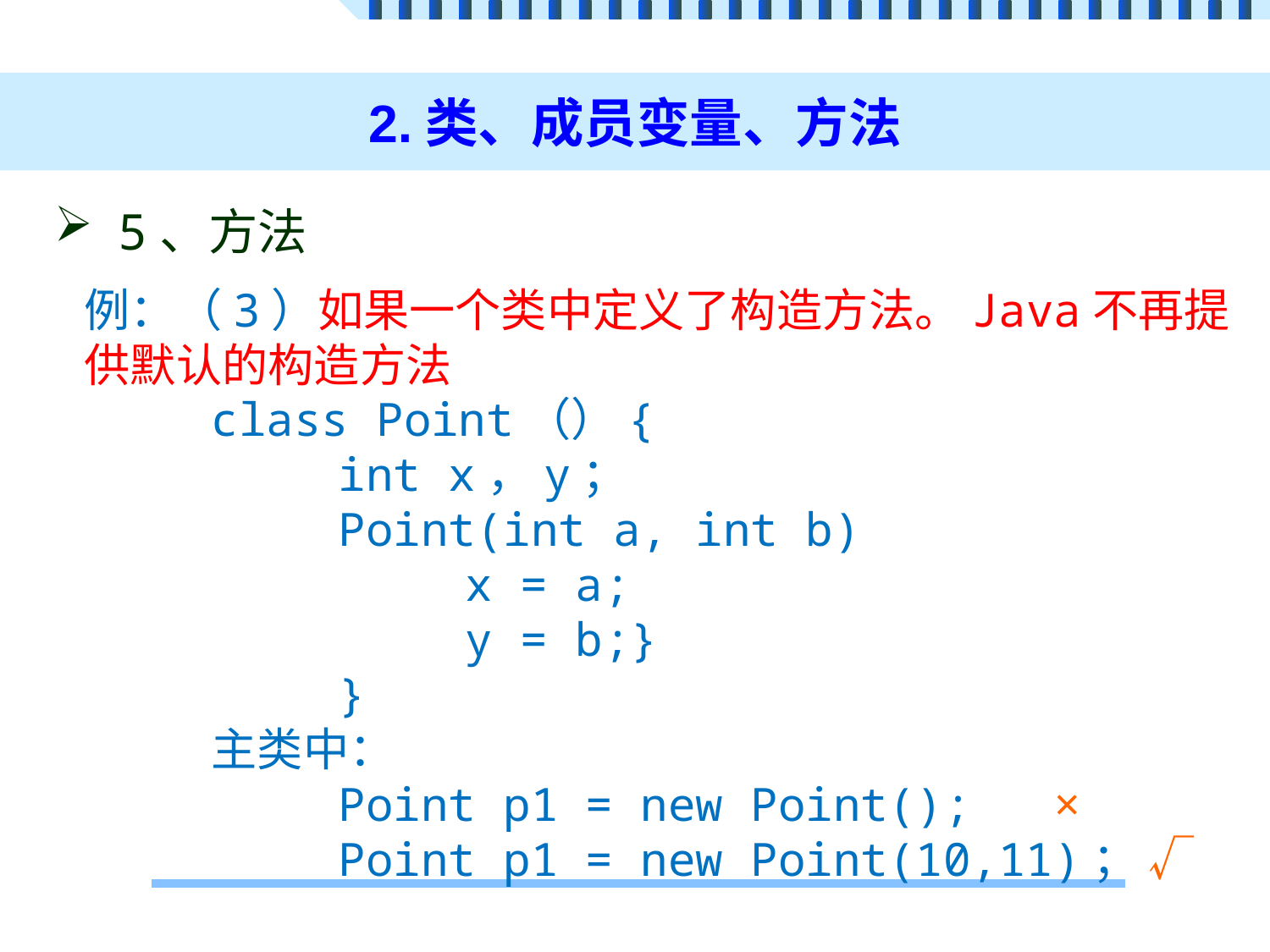

# 2.类、成员变量、方法
5、方法
例：（3）如果一个类中定义了构造方法。Java不再提供默认的构造方法
	class Point（）{
		int x，y；
		Point(int a, int b)
			x = a;
			y = b;}
		}
	主类中：
		Point p1 = new Point();   ×
		Point p1 = new Point(10,11)； √